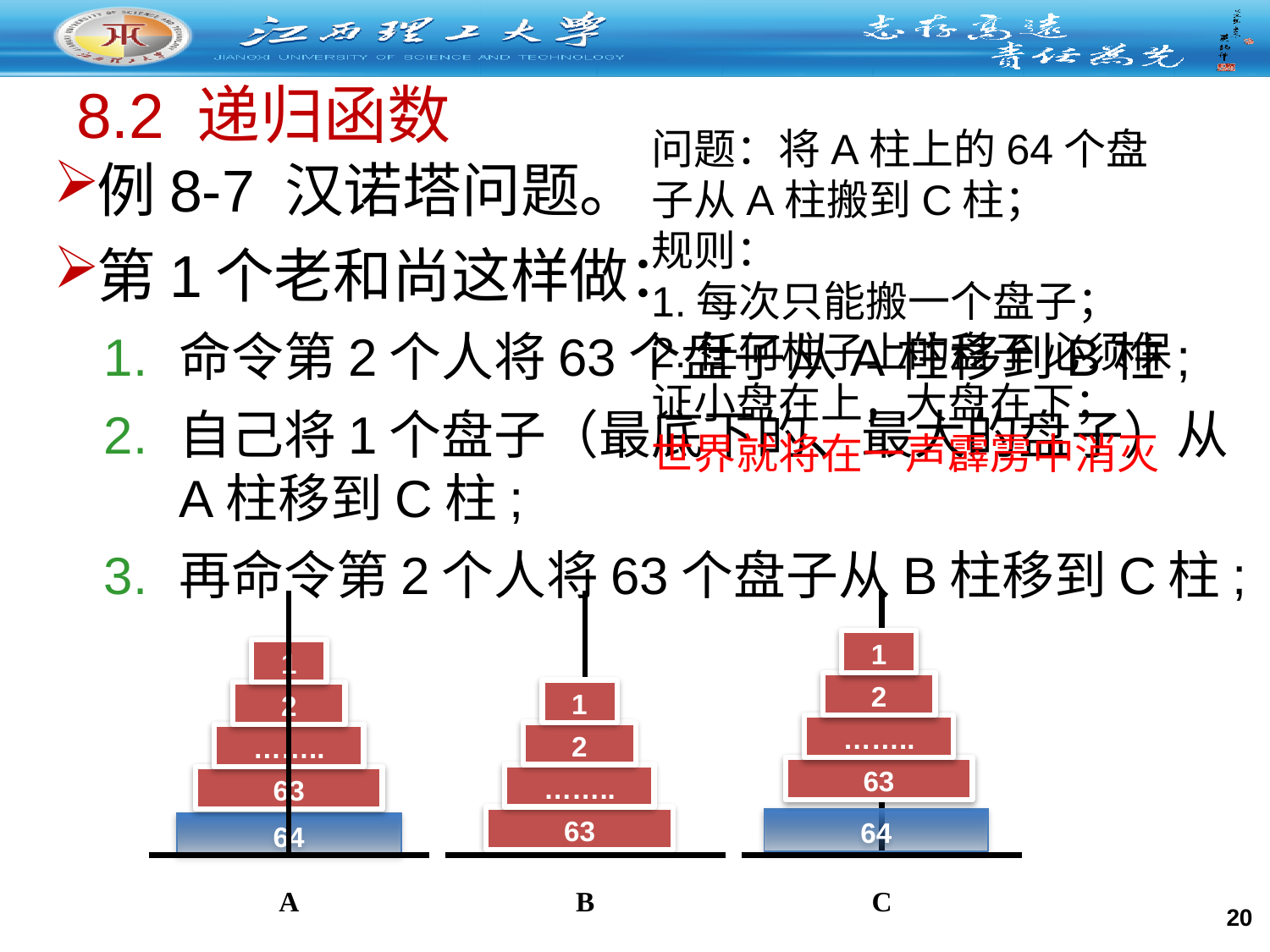

# 8.2 递归函数
问题：将A柱上的64个盘子从A柱搬到C柱；
规则：
1.每次只能搬一个盘子；
2.任何柱子上的盘子 必须保证小盘在上，大盘在下；
世界就将在一声霹雳中消灭
例8-7 汉诺塔问题。
第1个老和尚这样做：
命令第2个人将63个盘子从A柱移到B柱;
自己将1个盘子（最底下的、最大的盘子）从A柱移到C柱;
再命令第2个人将63个盘子从B柱移到C柱;

A
B
C
1
2
……..
63
1
2
……..
63
1
2
……..
63
64
64
20